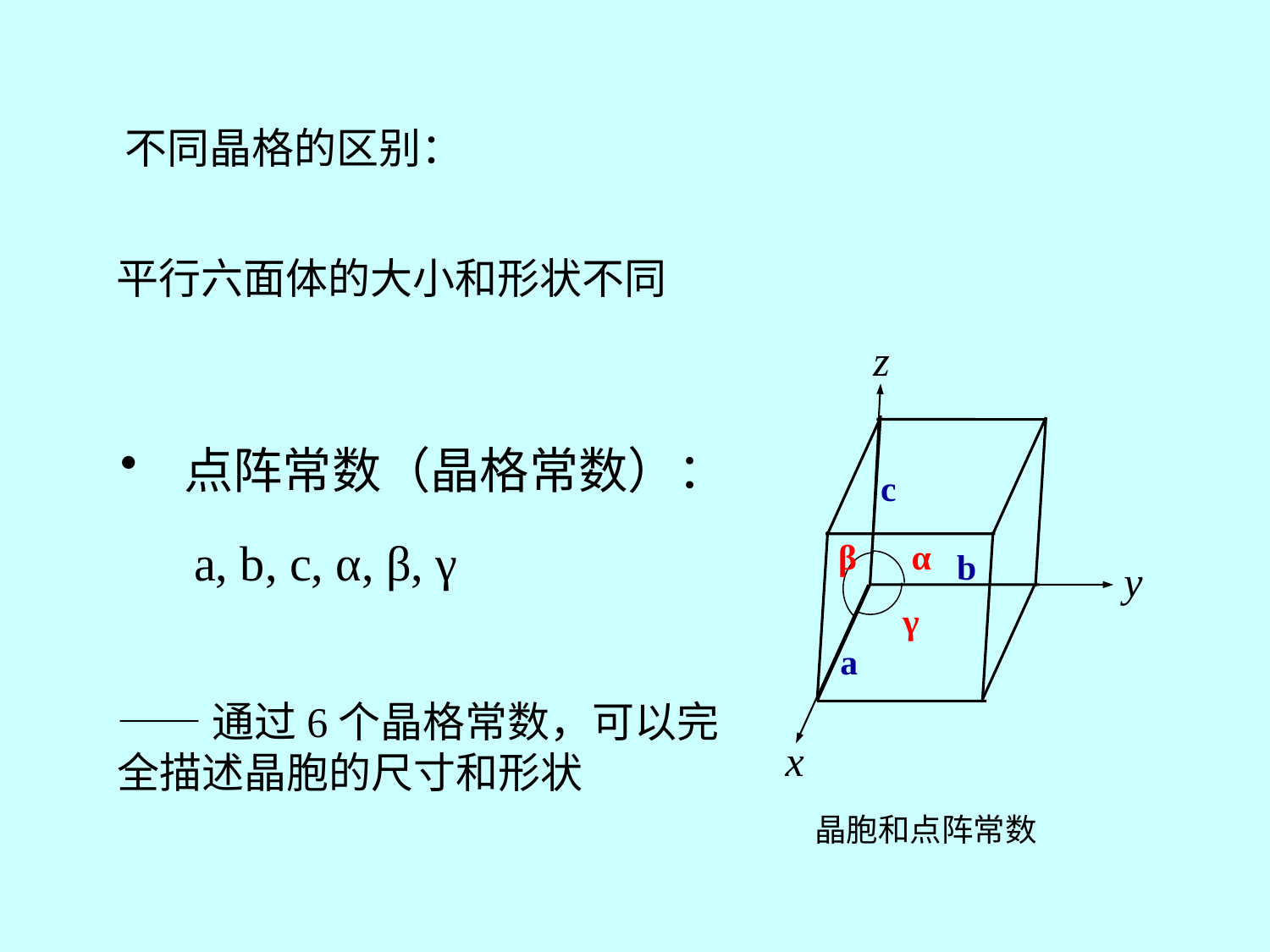

不同晶格的区别：
平行六面体的大小和形状不同
z

c
β
α
b
y

γ
a
x
  点阵常数（晶格常数）：
      a, b, c, α, β, γ

——通过6个晶格常数，可以完全描述晶胞的尺寸和形状
晶胞和点阵常数